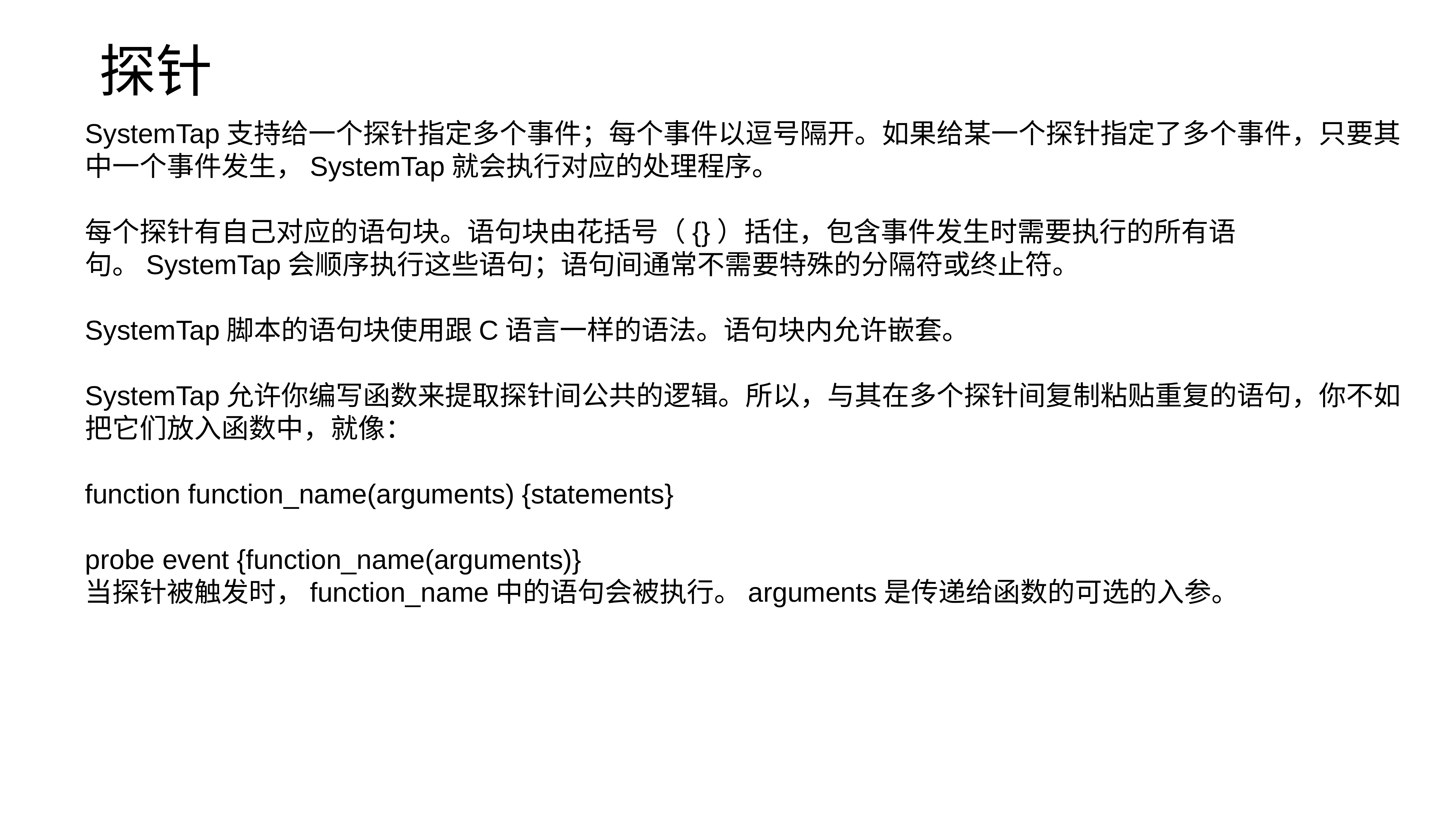

探针
SystemTap支持给一个探针指定多个事件；每个事件以逗号隔开。如果给某一个探针指定了多个事件，只要其中一个事件发生，SystemTap就会执行对应的处理程序。

每个探针有自己对应的语句块。语句块由花括号（{}）括住，包含事件发生时需要执行的所有语句。SystemTap会顺序执行这些语句；语句间通常不需要特殊的分隔符或终止符。

SystemTap脚本的语句块使用跟C语言一样的语法。语句块内允许嵌套。

SystemTap允许你编写函数来提取探针间公共的逻辑。所以，与其在多个探针间复制粘贴重复的语句，你不如把它们放入函数中，就像：

function function_name(arguments) {statements}

probe event {function_name(arguments)}
当探针被触发时，function_name中的语句会被执行。arguments是传递给函数的可选的入参。